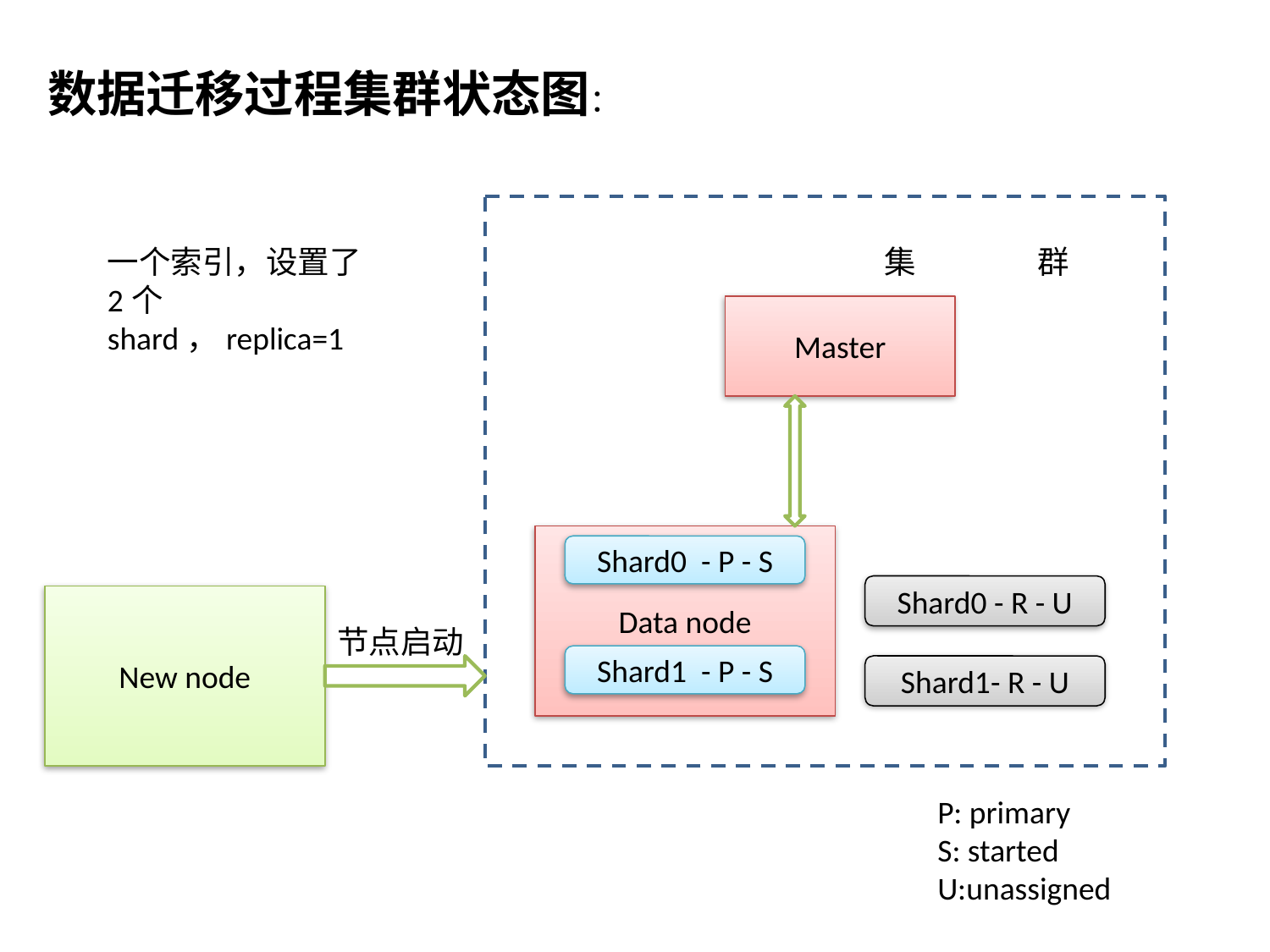

数据迁移过程集群状态图：

一个索引，设置了2个shard，replica=1
           集                 群
Master

Data node
Shard0  - P - S
Shard0 - R - U
New node
          节点启动
Shard1  - P - S

Shard1- R - U
P: primary
S: started
U:unassigned